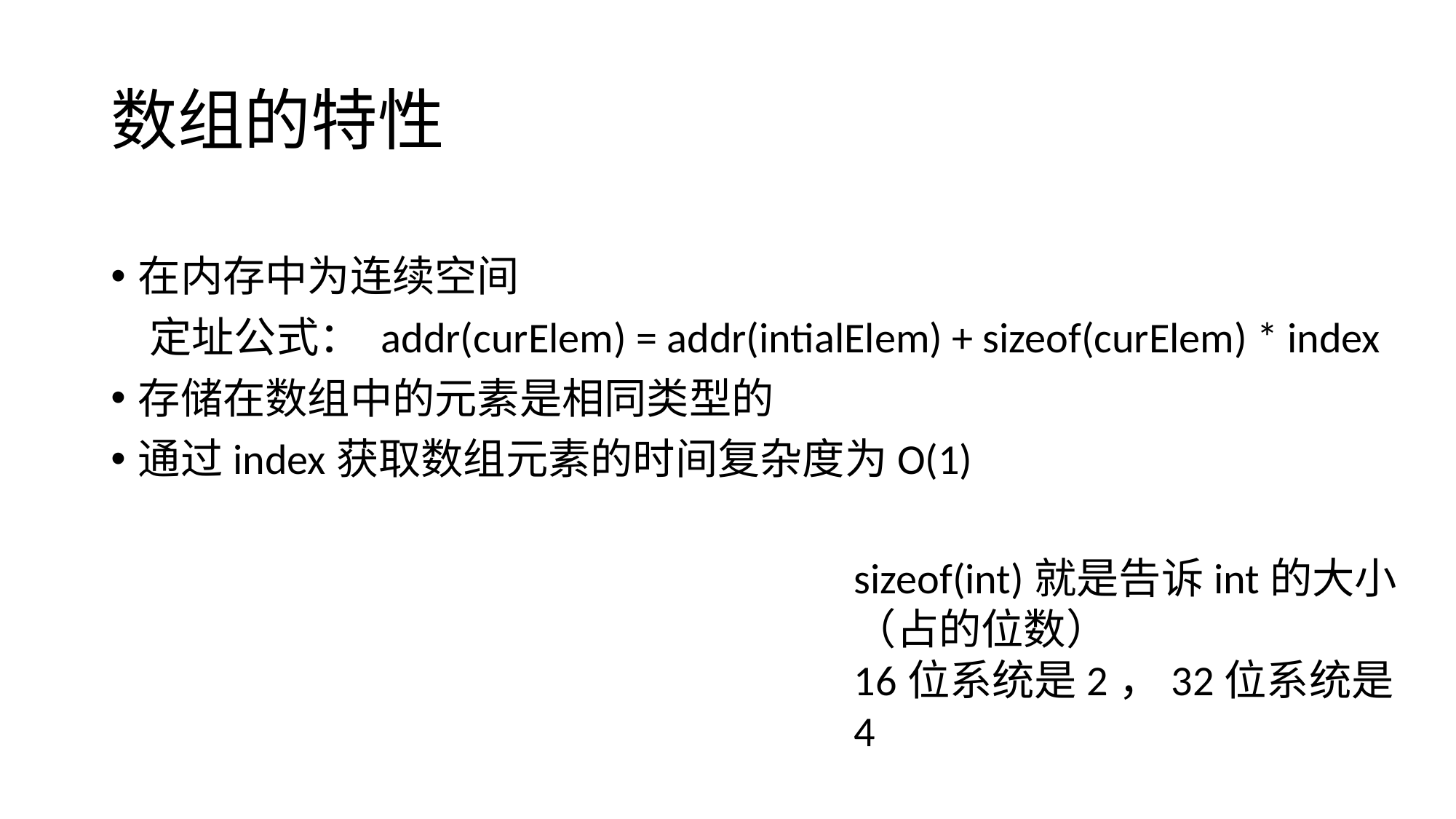

# 数组的特性
在内存中为连续空间
   定址公式： addr(curElem) = addr(intialElem) + sizeof(curElem) * index
存储在数组中的元素是相同类型的
通过index获取数组元素的时间复杂度为O(1)
sizeof(int)就是告诉int的大小（占的位数）
16位系统是2，32位系统是4